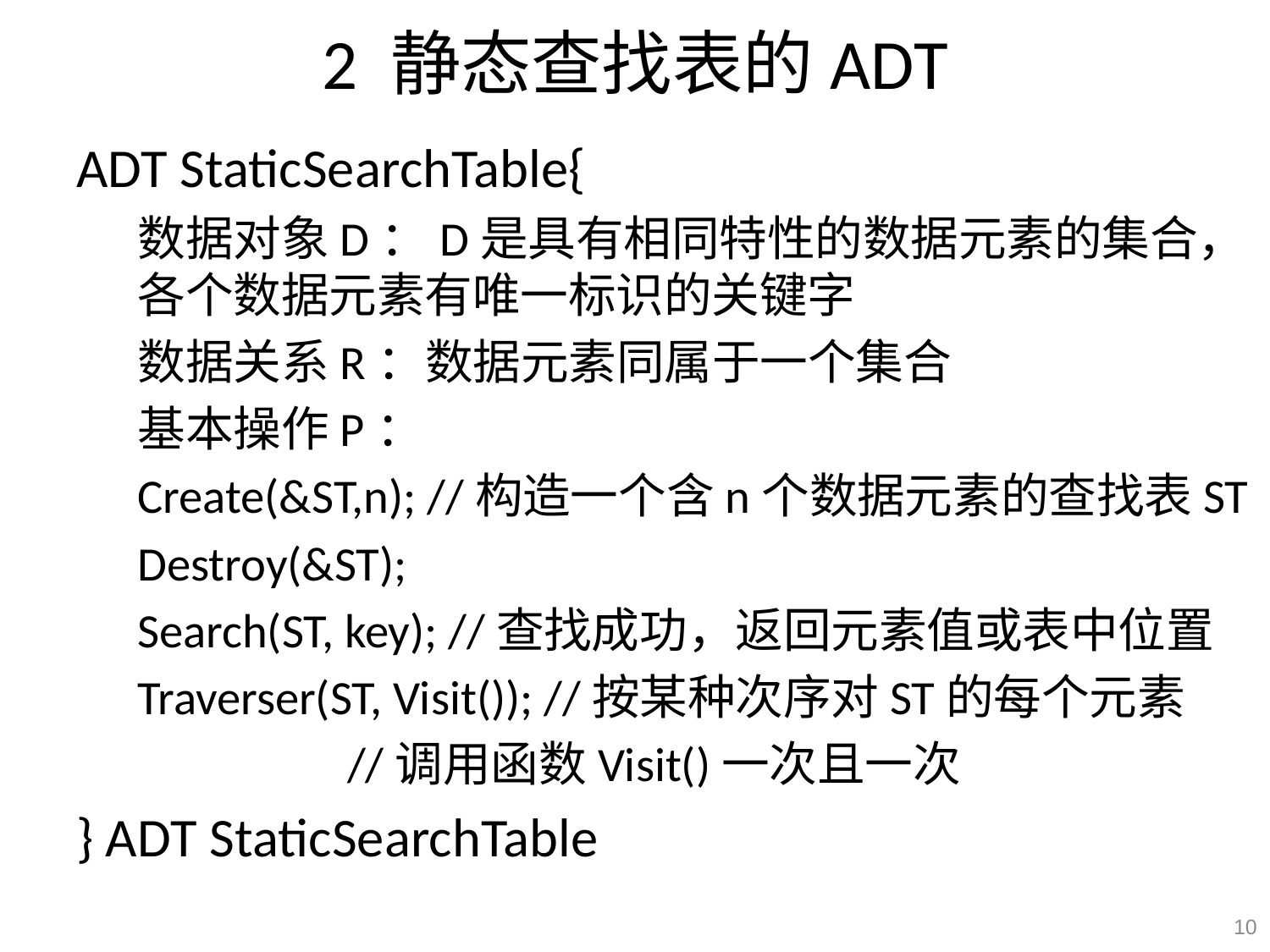

# 2 静态查找表的ADT
ADT StaticSearchTable{
数据对象D：D是具有相同特性的数据元素的集合，各个数据元素有唯一标识的关键字
数据关系R：数据元素同属于一个集合
基本操作P：
Create(&ST,n); //构造一个含n个数据元素的查找表ST
Destroy(&ST);
Search(ST, key); //查找成功，返回元素值或表中位置
Traverser(ST, Visit()); //按某种次序对ST的每个元素
		    	        //调用函数Visit()一次且一次
} ADT StaticSearchTable

10